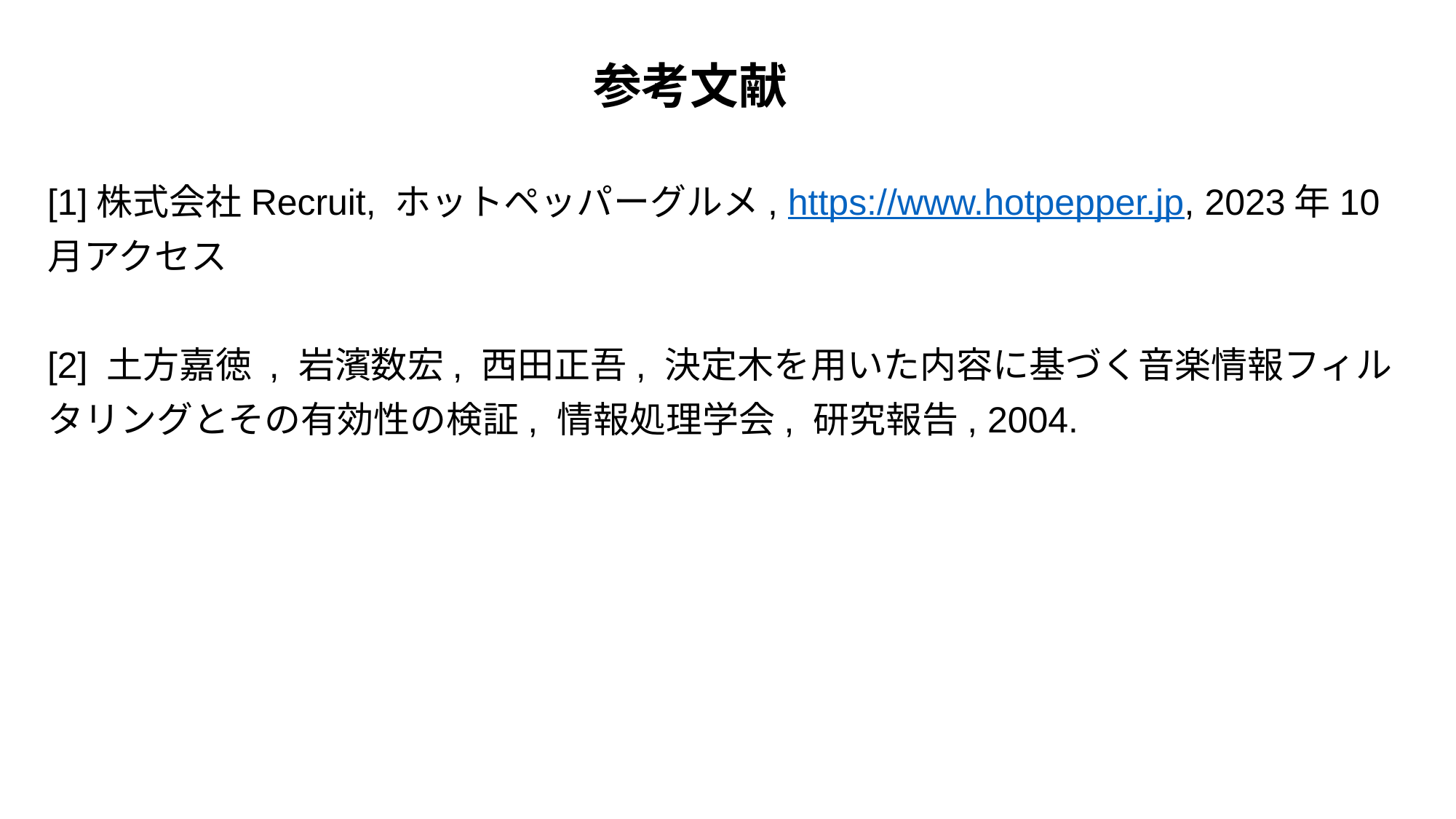

参考文献

[1]株式会社Recruit, ホットペッパーグルメ, https://www.hotpepper.jp, 2023年10
月アクセス

[2] 土方嘉徳 , 岩濱数宏, 西田正吾, 決定木を用いた内容に基づく音楽情報フィル
タリングとその有効性の検証, 情報処理学会, 研究報告, 2004.